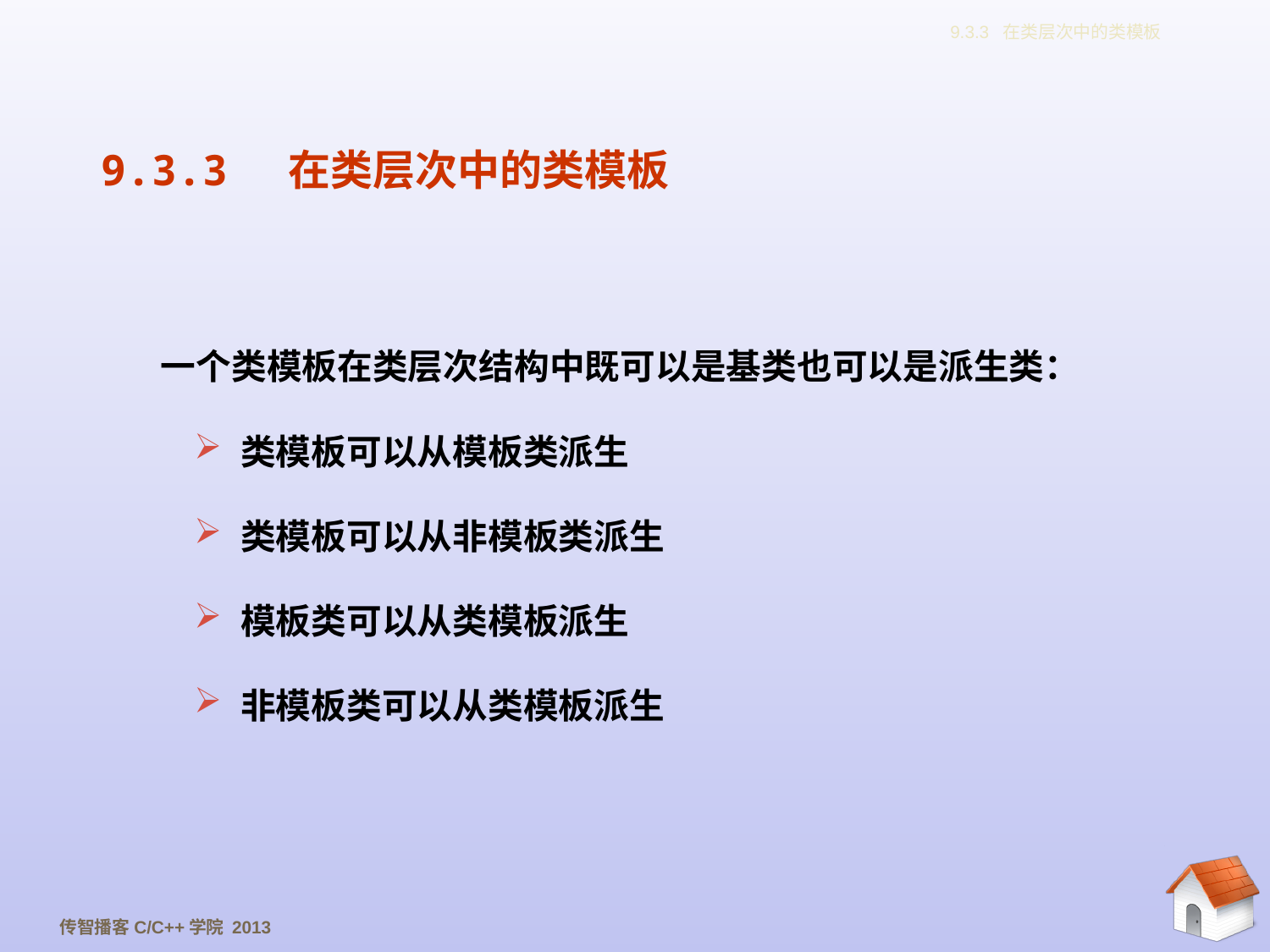

# 9.3.3  在类层次中的类模板
9.3.3  在类层次中的类模板
一个类模板在类层次结构中既可以是基类也可以是派生类：
 类模板可以从模板类派生
 类模板可以从非模板类派生
 模板类可以从类模板派生
 非模板类可以从类模板派生